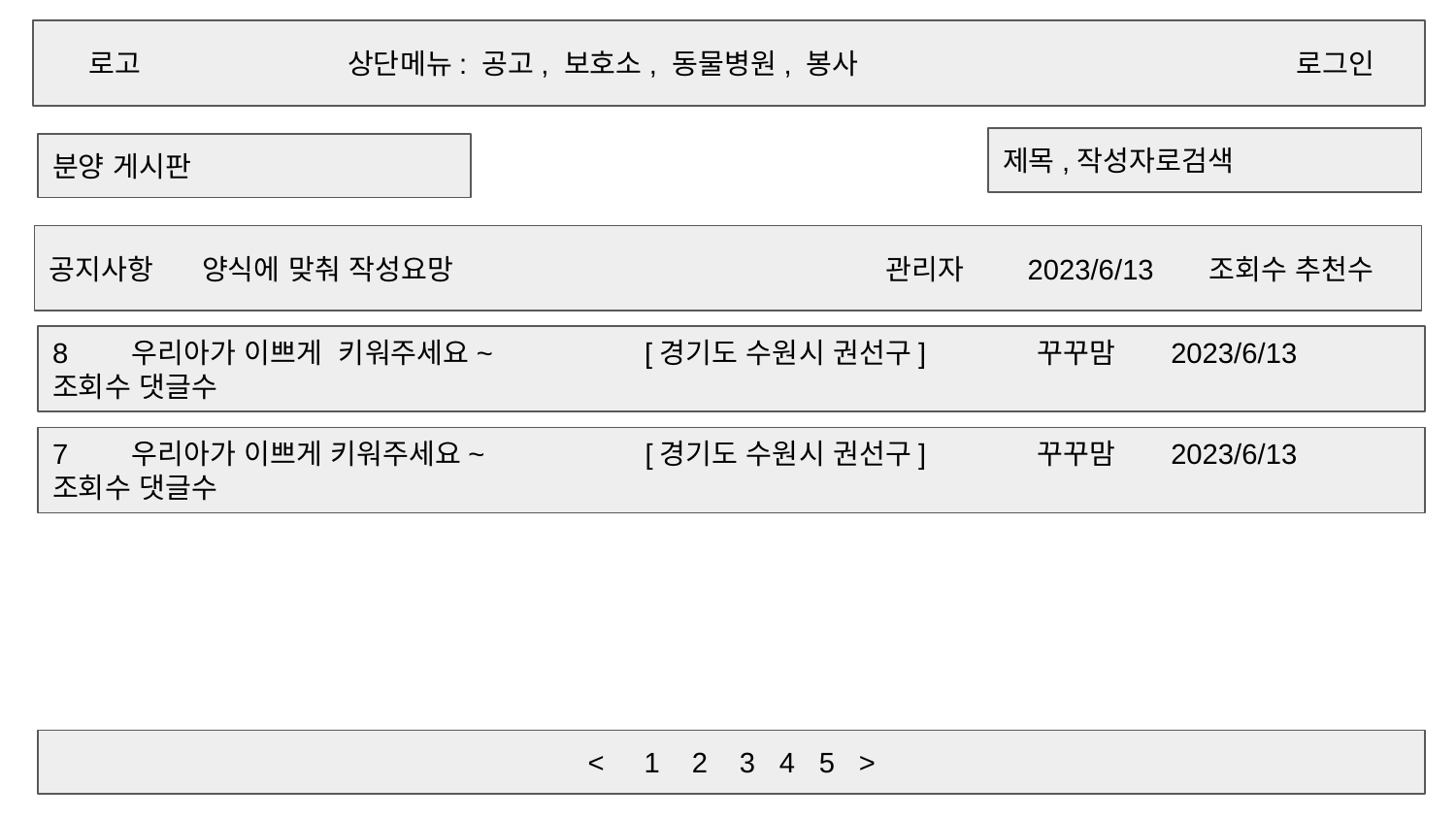

로고
상단메뉴: 공고, 보호소, 동물병원, 봉사
로그인
제목,작성자로검색
분양 게시판
공지사항      양식에 맞춰 작성요망                                                      관리자       2023/6/13      조회수 추천수
8       우리아가 이쁘게  키워주세요~                   [경기도 수원시 권선구]             꾸꾸맘      2023/6/13      조회수 댓글수
7       우리아가 이쁘게 키워주세요~                    [경기도 수원시 권선구]             꾸꾸맘      2023/6/13      조회수 댓글수

                                                             <     1    2    3   4   5   >